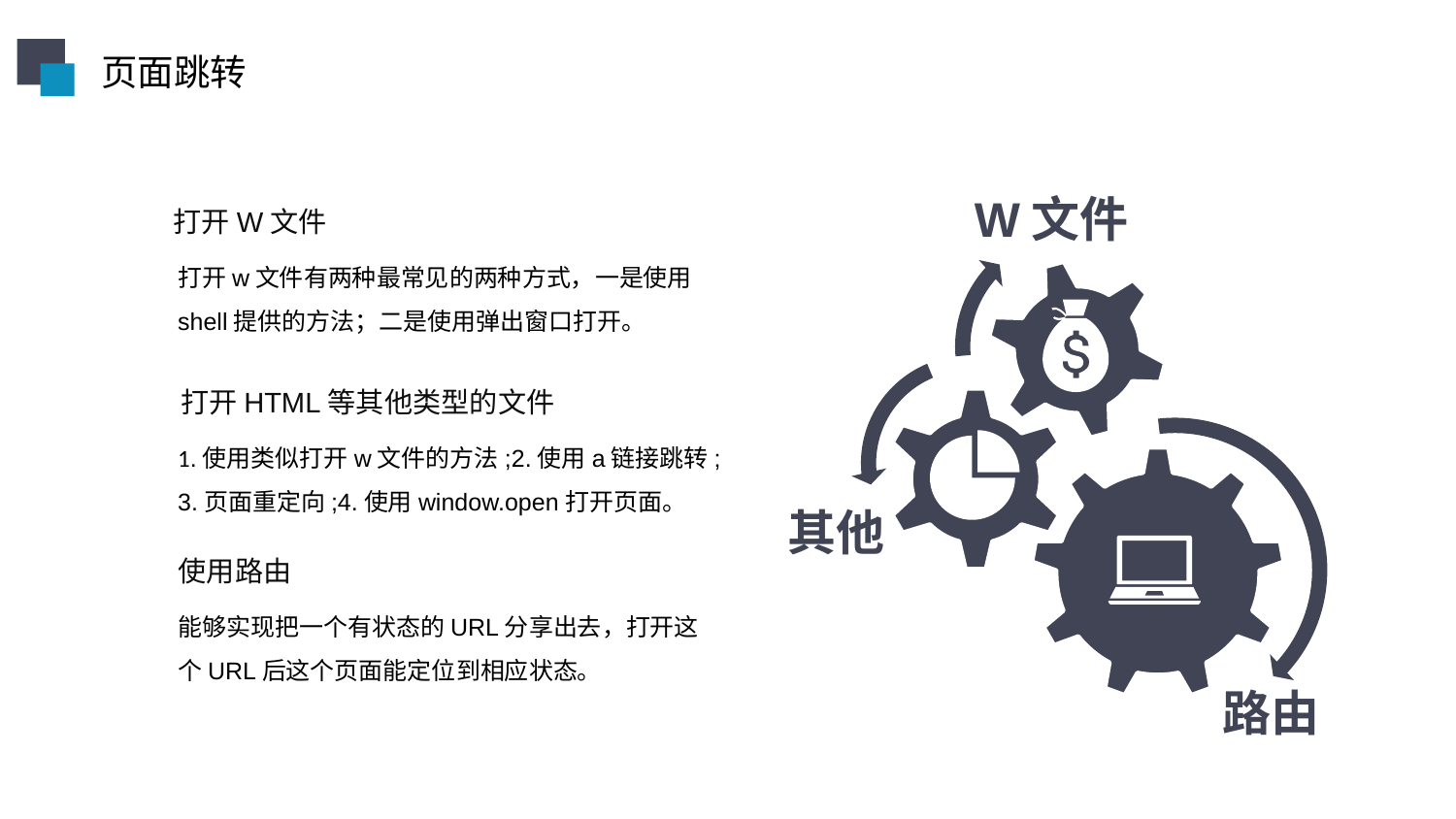

页面跳转
W文件
打开W文件
打开w文件有两种最常见的两种方式，一是使用shell提供的方法；二是使用弹出窗口打开。

打开HTML等其他类型的文件
1.使用类似打开w文件的方法;2.使用a链接跳转;3.页面重定向;4.使用window.open打开页面。

其他

使用路由
能够实现把一个有状态的URL分享出去，打开这个URL后这个页面能定位到相应状态。
路由